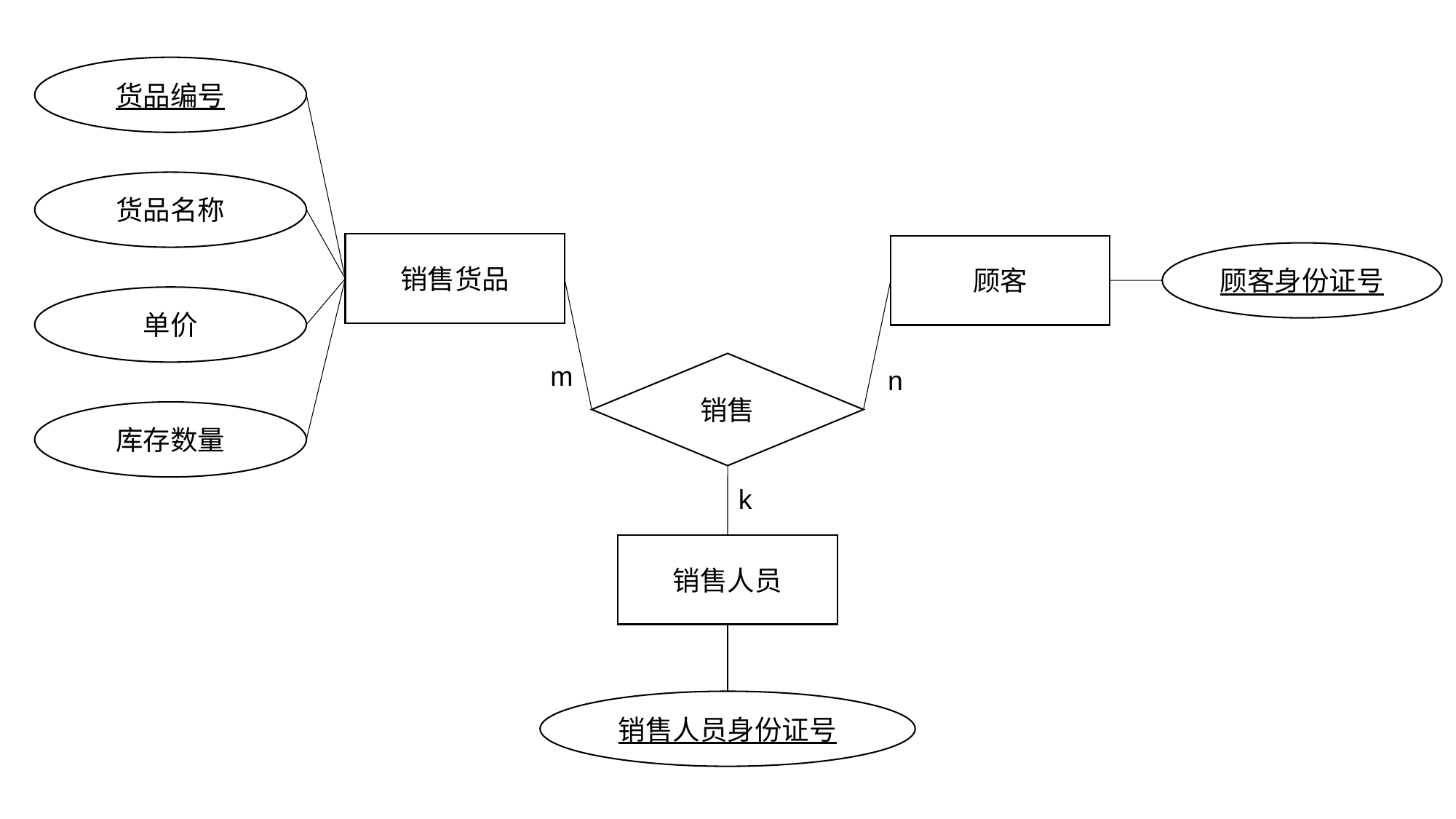

货品编号
货品名称
销售货品
顾客
顾客身份证号
单价
m
销售
n
库存数量
k
销售人员
销售人员身份证号